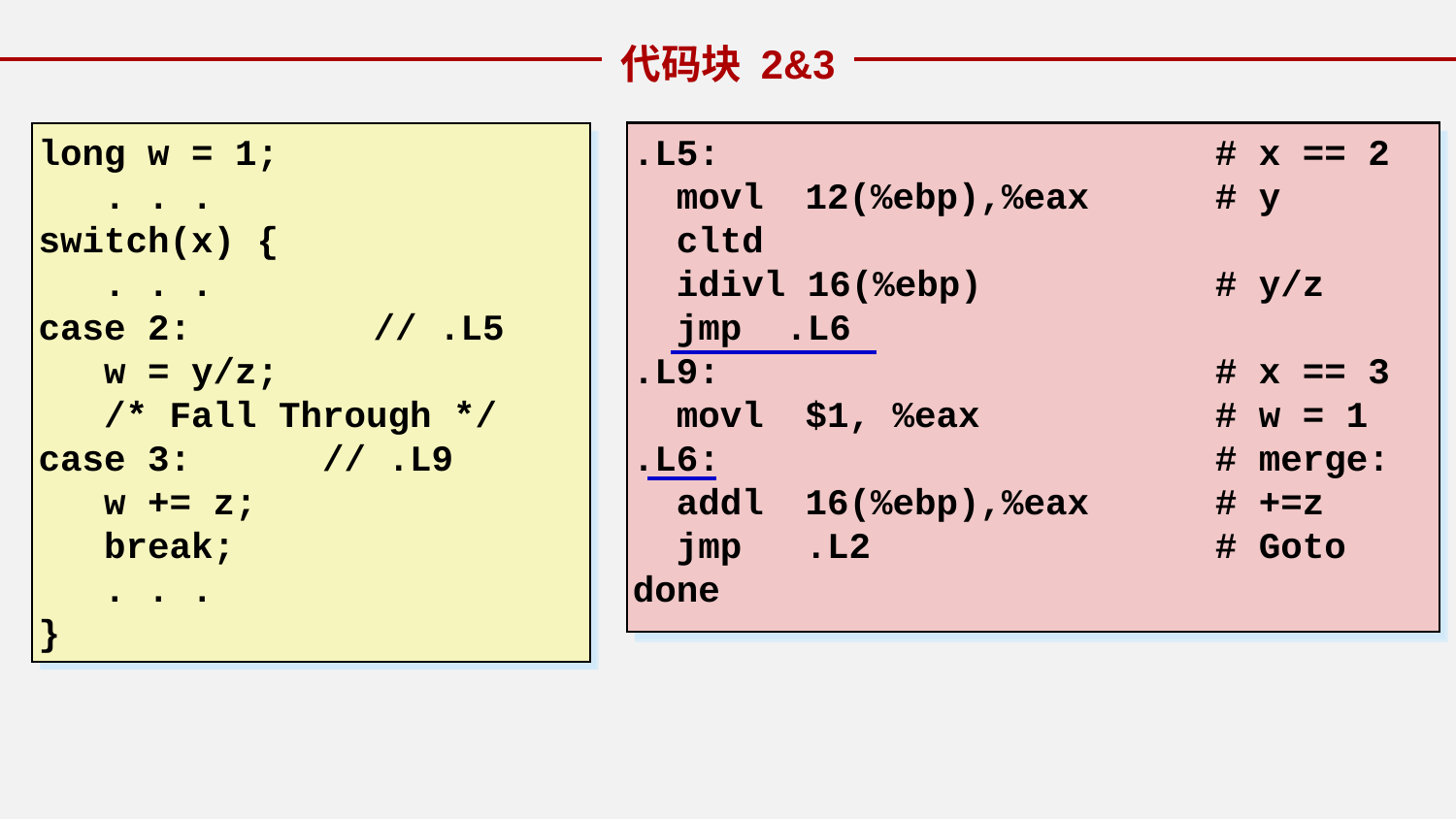

代码块 2&3
long w = 1;
   . . .
switch(x) {
   . . .
case 2:	  // .L5
   w = y/z;
   /* Fall Through */
case 3:      // .L9
   w += z;
   break;
   . . .
}
.L5:				      	# x == 2
  movl	12(%ebp),%eax	# y
  cltd
  idivl 16(%ebp)      	# y/z
  jmp  .L6
.L9:				      	# x == 3
  movl	$1, %eax			      	# w = 1
.L6:				      	# merge:
  addl	16(%ebp),%eax  	# +=z
  jmp	.L2			    	# Goto done